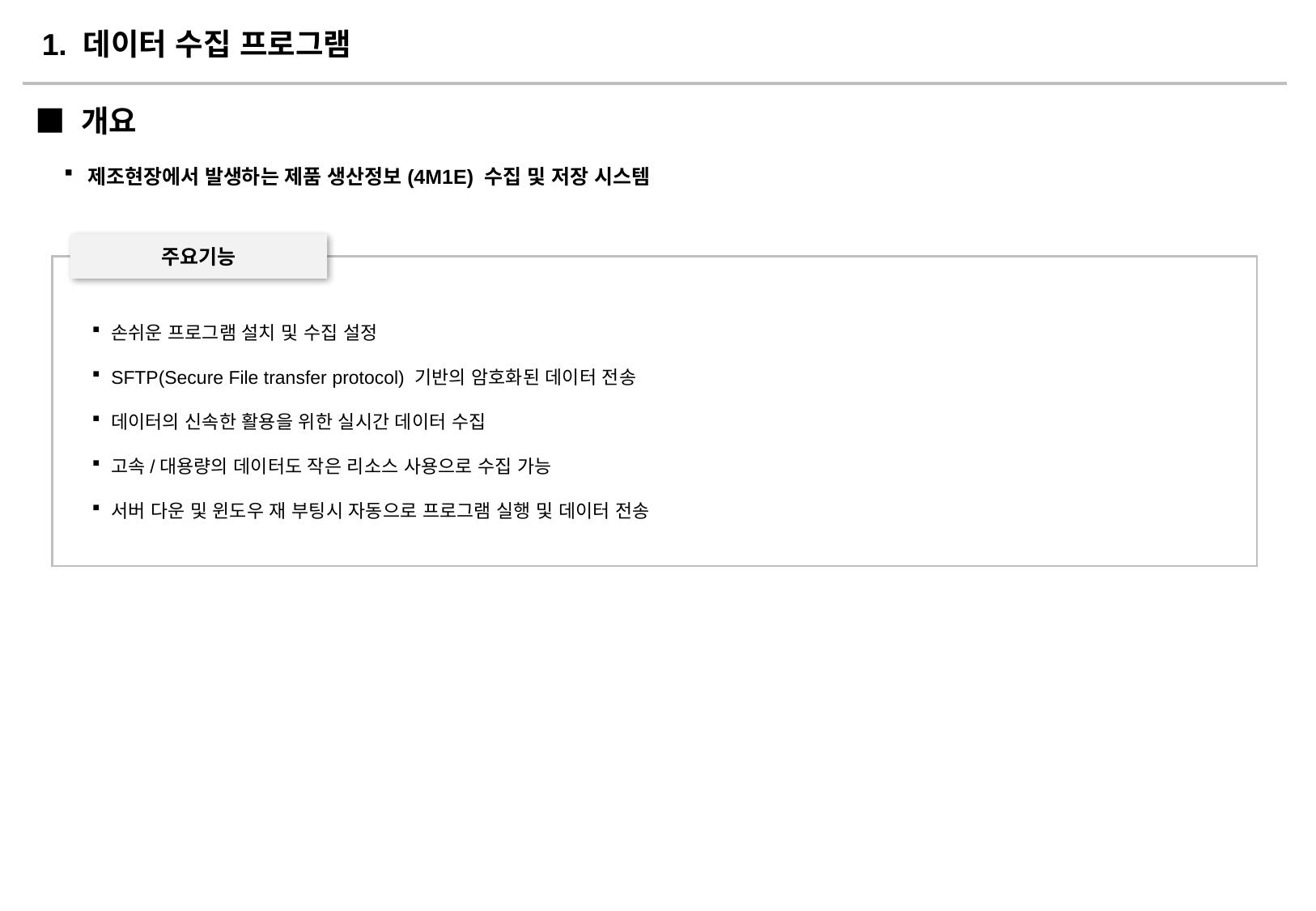

1. 데이터 수집 프로그램
■ 개요
제조현장에서 발생하는 제품 생산정보(4M1E) 수집 및 저장 시스템
주요기능

손쉬운 프로그램 설치 및 수집 설정
SFTP(Secure File transfer protocol) 기반의 암호화된 데이터 전송
데이터의 신속한 활용을 위한 실시간 데이터 수집
고속/대용량의 데이터도 작은 리소스 사용으로 수집 가능
서버 다운 및 윈도우 재 부팅시 자동으로 프로그램 실행 및 데이터 전송